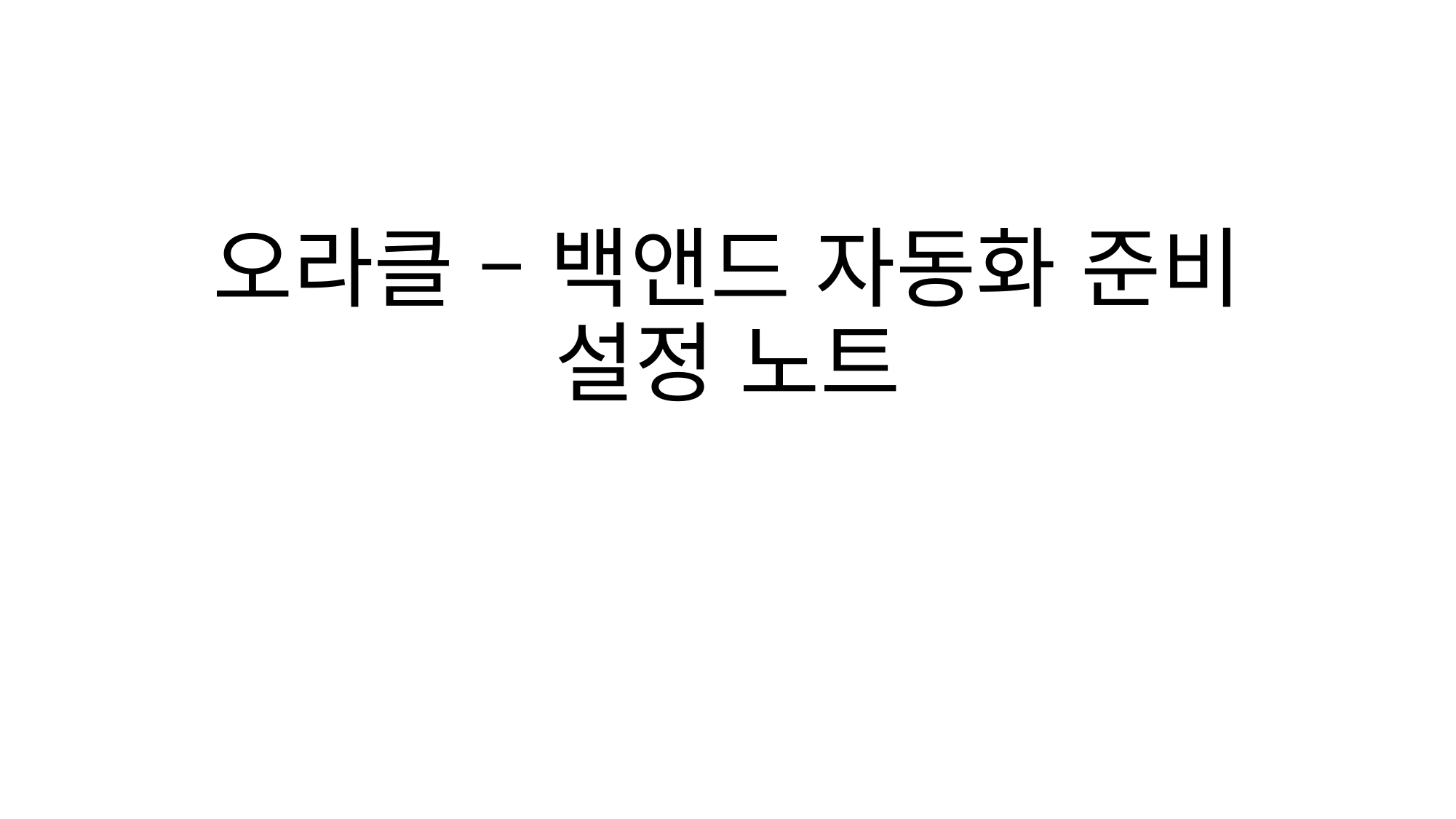

# 오라클 – 백앤드 자동화 준비 설정 노트